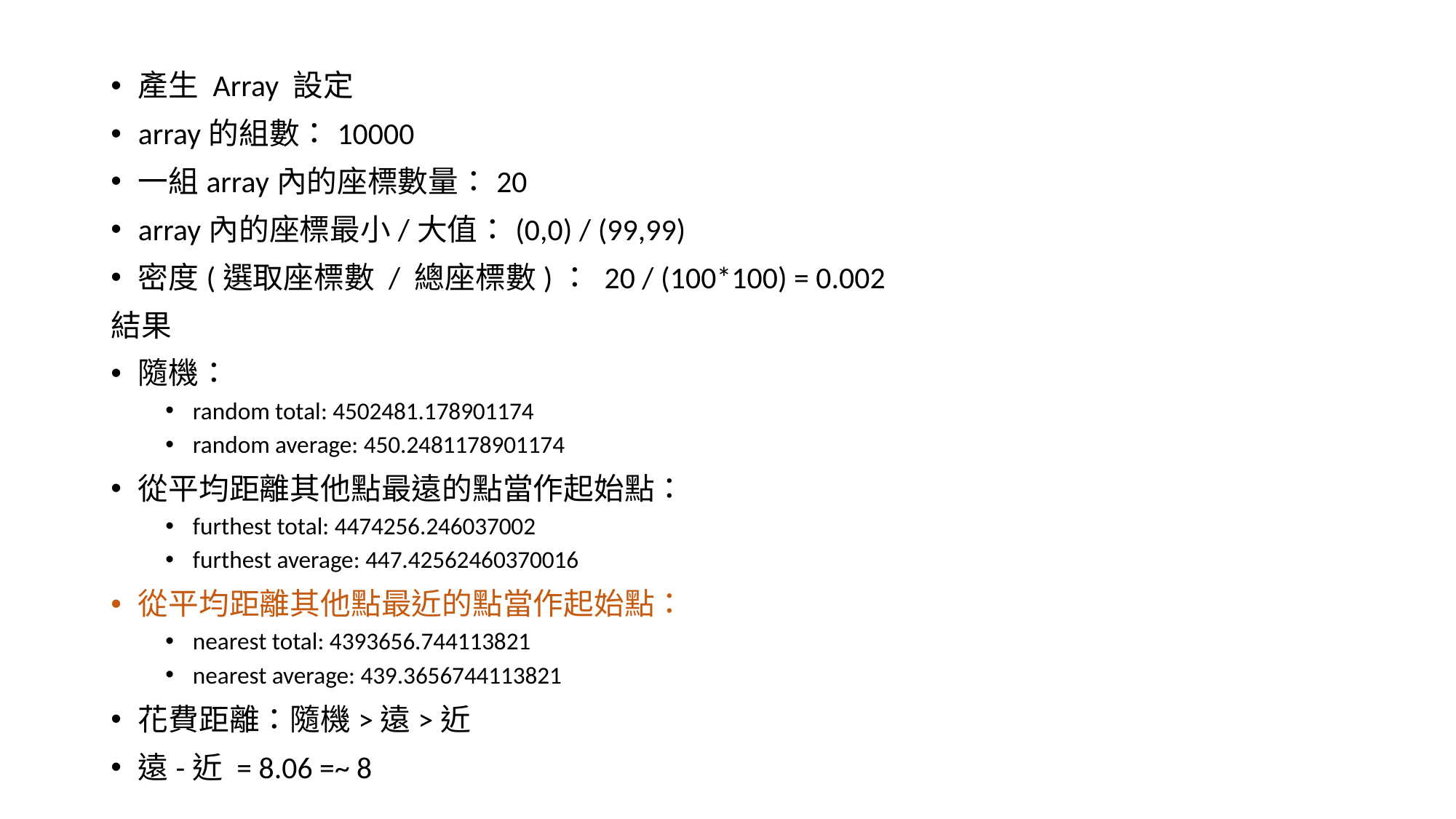

產生 Array 設定
array的組數：10000
一組array內的座標數量：20
array內的座標最小/大值：(0,0) / (99,99)
密度(選取座標數 / 總座標數)： 20 / (100*100) = 0.002
結果
隨機：
random total: 4502481.178901174
random average: 450.2481178901174
從平均距離其他點最遠的點當作起始點：
furthest total: 4474256.246037002
furthest average: 447.42562460370016
從平均距離其他點最近的點當作起始點：
nearest total: 4393656.744113821
nearest average: 439.3656744113821
花費距離：隨機>遠>近
遠-近 = 8.06 =~ 8